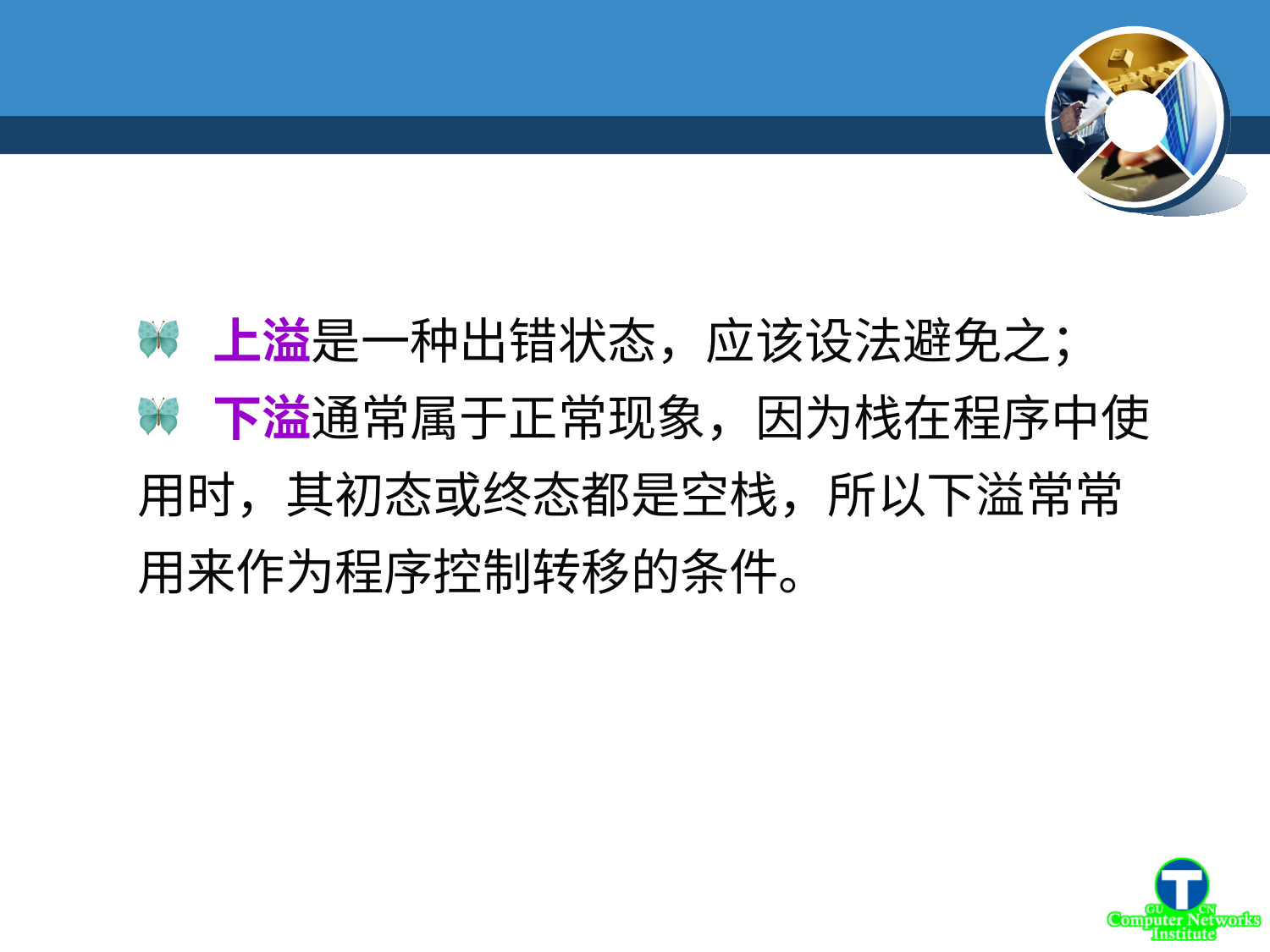

上溢是一种出错状态，应该设法避免之；
  下溢通常属于正常现象，因为栈在程序中使用时，其初态或终态都是空栈，所以下溢常常用来作为程序控制转移的条件。